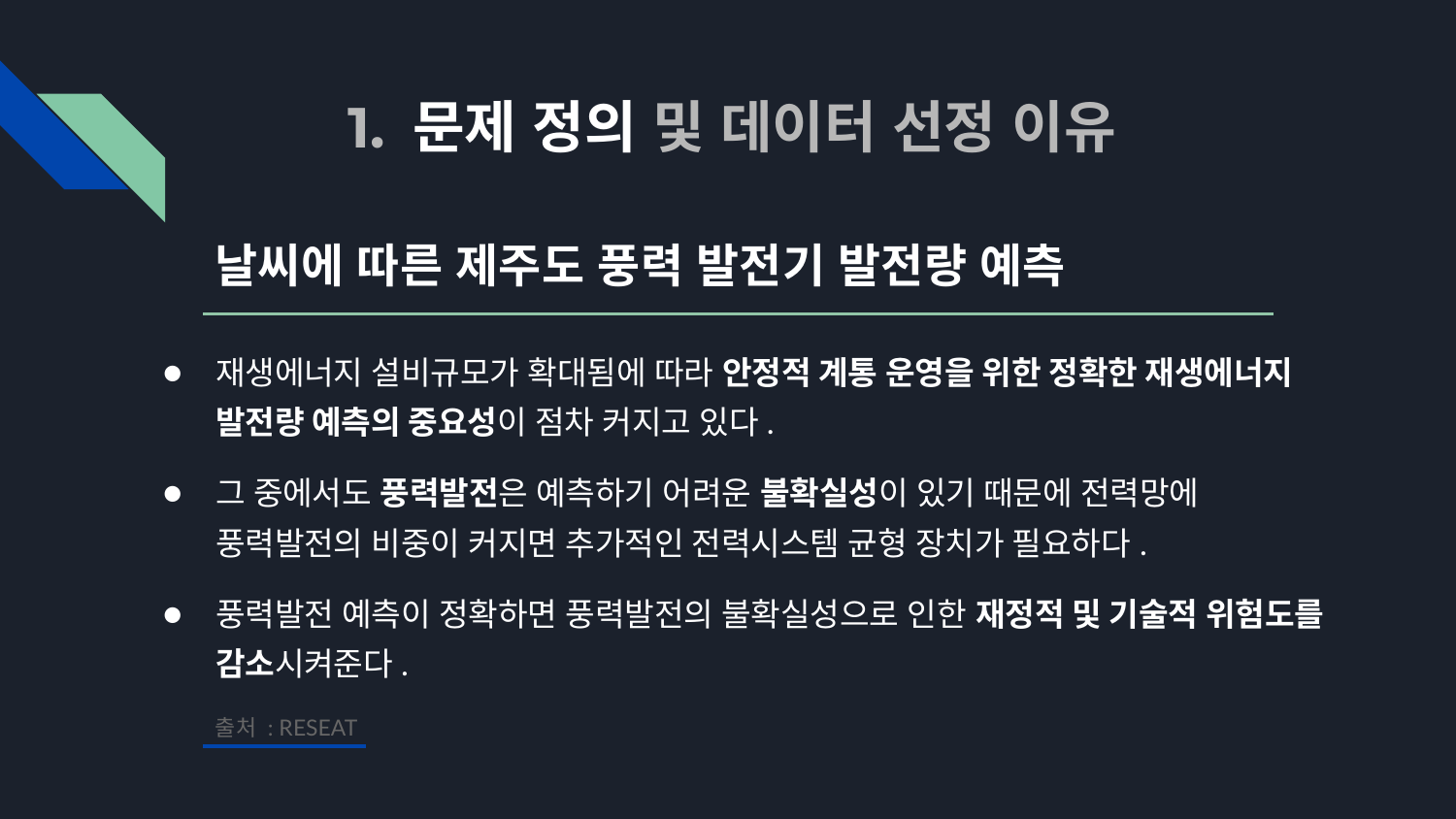

# 문제 정의 및 데이터 선정 이유
날씨에 따른 제주도 풍력 발전기 발전량 예측
재생에너지 설비규모가 확대됨에 따라 안정적 계통 운영을 위한 정확한 재생에너지 발전량 예측의 중요성이 점차 커지고 있다.
그 중에서도 풍력발전은 예측하기 어려운 불확실성이 있기 때문에 전력망에 풍력발전의 비중이 커지면 추가적인 전력시스템 균형 장치가 필요하다.
풍력발전 예측이 정확하면 풍력발전의 불확실성으로 인한 재정적 및 기술적 위험도를 감소시켜준다.
출처 : RESEAT